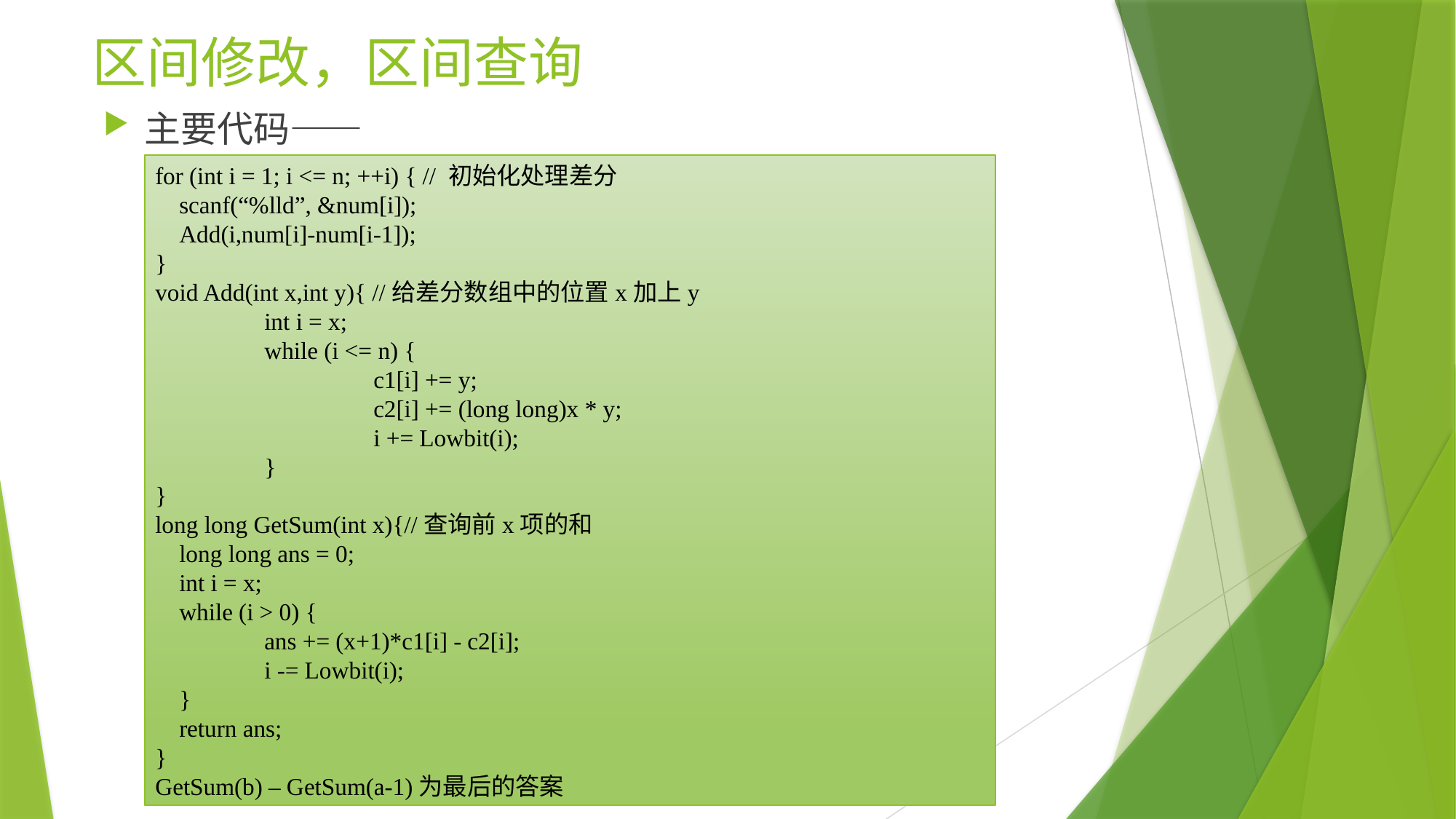

# 区间修改，区间查询
主要代码——
for (int i = 1; i <= n; ++i) { // 初始化处理差分
    scanf(“%lld”, &num[i]);
    Add(i,num[i]-num[i-1]);
}
void Add(int x,int y){ //给差分数组中的位置x加上y
	int i = x;
	while (i <= n) {
		c1[i] += y;
		c2[i] += (long long)x * y;
		i += Lowbit(i);
	}
}
long long GetSum(int x){//查询前x项的和
    long long ans = 0;
    int i = x;
    while (i > 0) {
    	ans += (x+1)*c1[i] - c2[i];
    	i -= Lowbit(i);
    }
    return ans;
}
GetSum(b) – GetSum(a-1)为最后的答案